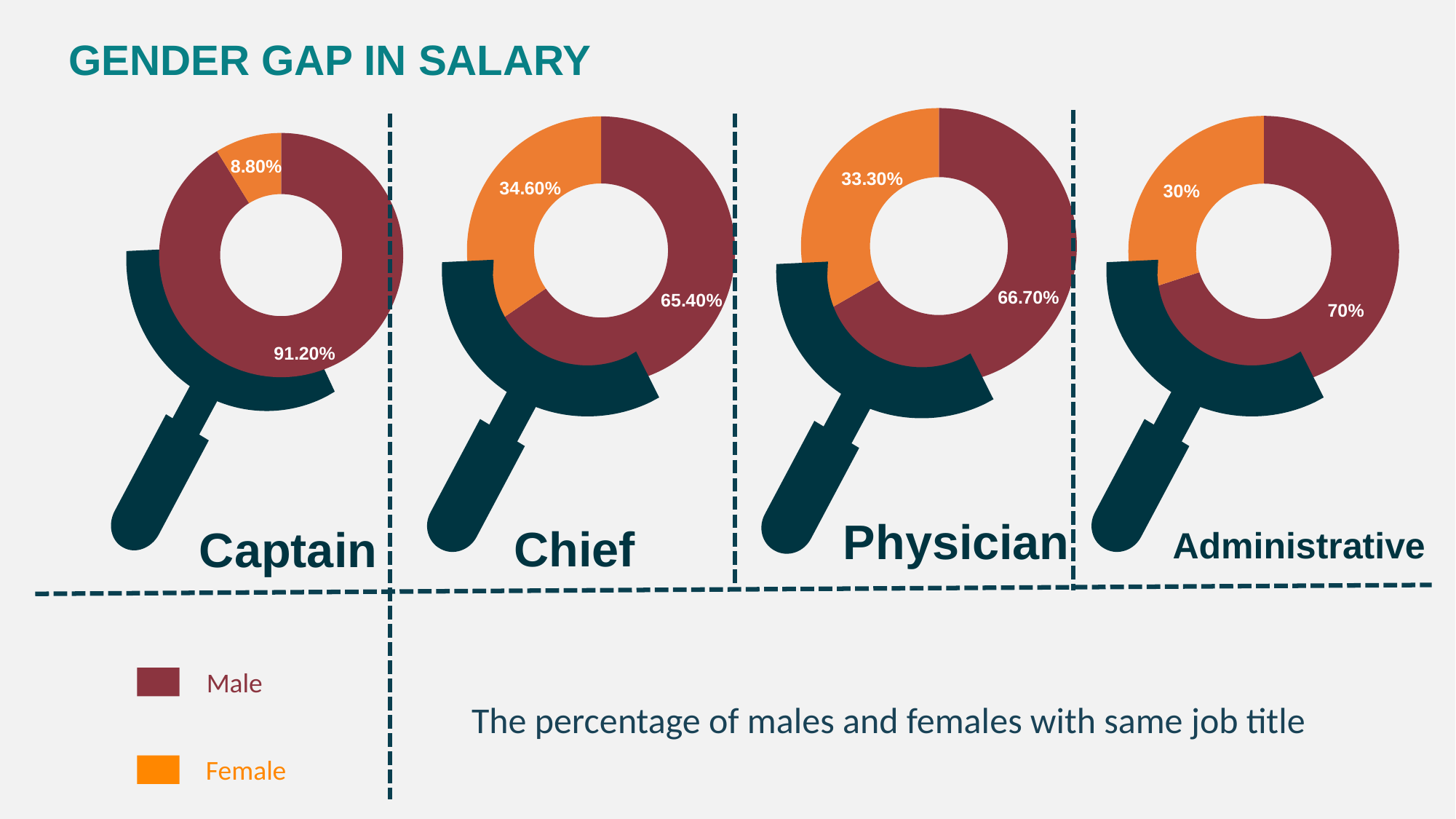

GENDER GAP IN SALARY

### Chart

| Category | 销售额 |
|---|---|
| 第一季度 | 0.667 |
| 第二季度 | 0.333 |

### Chart

| Category | 销售额 |
|---|---|
| 第一季度 | 0.7 |
| 第二季度 | 0.3 |

### Chart

| Category | 销售额 |
|---|---|
| 第一季度 | 0.654 |
| 第二季度 | 0.346 |

### Chart

| Category | 销售额 |
|---|---|
| 第一季度 | 0.912 |
| 第二季度 | 0.088 |

Physician
Chief
Captain
Administrative
Male

Female

The percentage of males and females with same job title